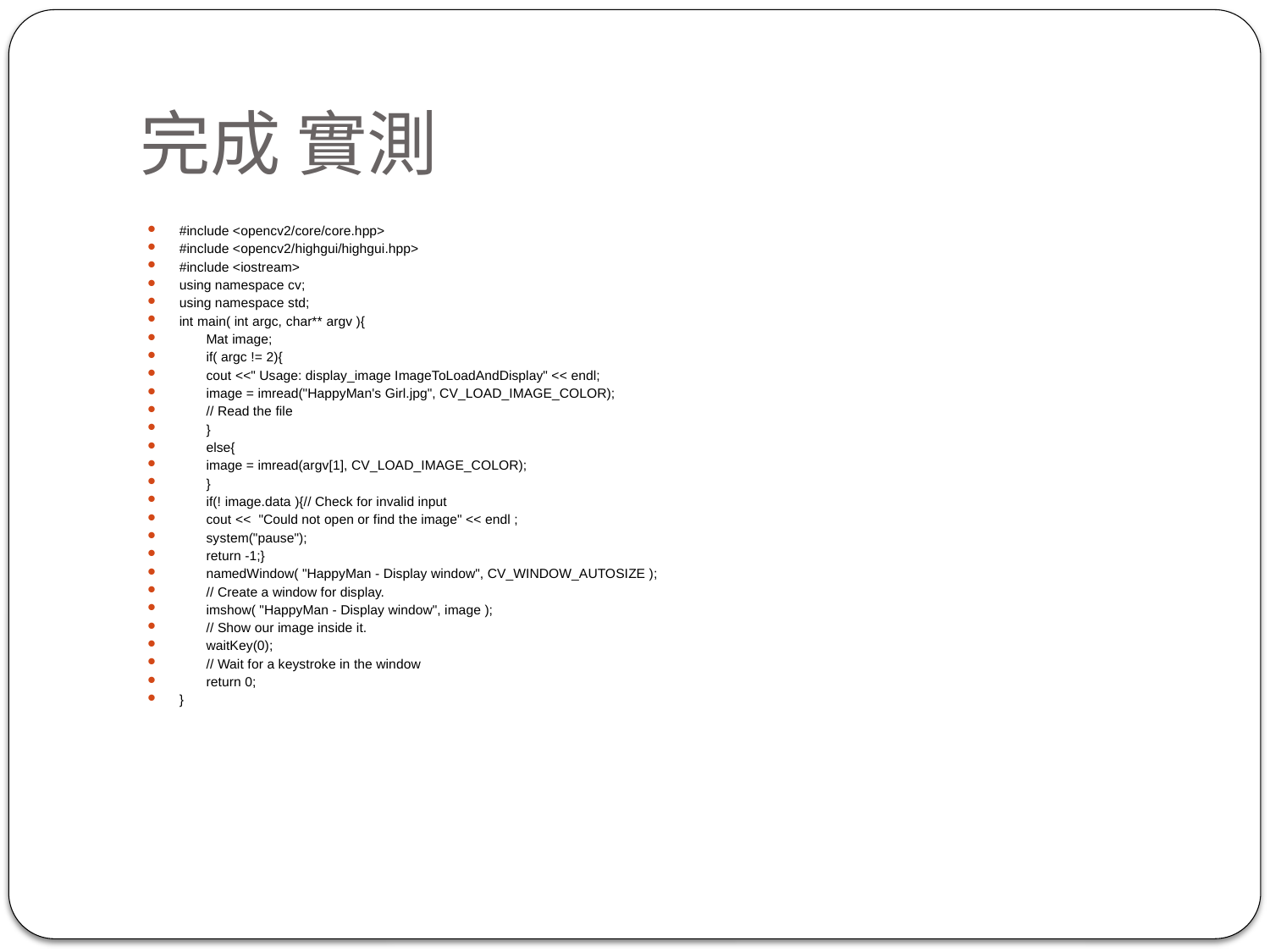

# 完成 實測
#include <opencv2/core/core.hpp>
#include <opencv2/highgui/highgui.hpp>
#include <iostream>
using namespace cv;
using namespace std;
int main( int argc, char** argv ){
	Mat image;
	if( argc != 2){
		cout <<" Usage: display_image ImageToLoadAndDisplay" << endl;
		image = imread("HappyMan's Girl.jpg", CV_LOAD_IMAGE_COLOR);
		// Read the file
	}
	else{
		image = imread(argv[1], CV_LOAD_IMAGE_COLOR);
	}
	if(! image.data ){// Check for invalid input
		cout <<  "Could not open or find the image" << endl ;
		system("pause");
		return -1;}
	namedWindow( "HappyMan - Display window", CV_WINDOW_AUTOSIZE );
	// Create a window for display.
	imshow( "HappyMan - Display window", image );
	// Show our image inside it.
	waitKey(0);
	// Wait for a keystroke in the window
	return 0;
}